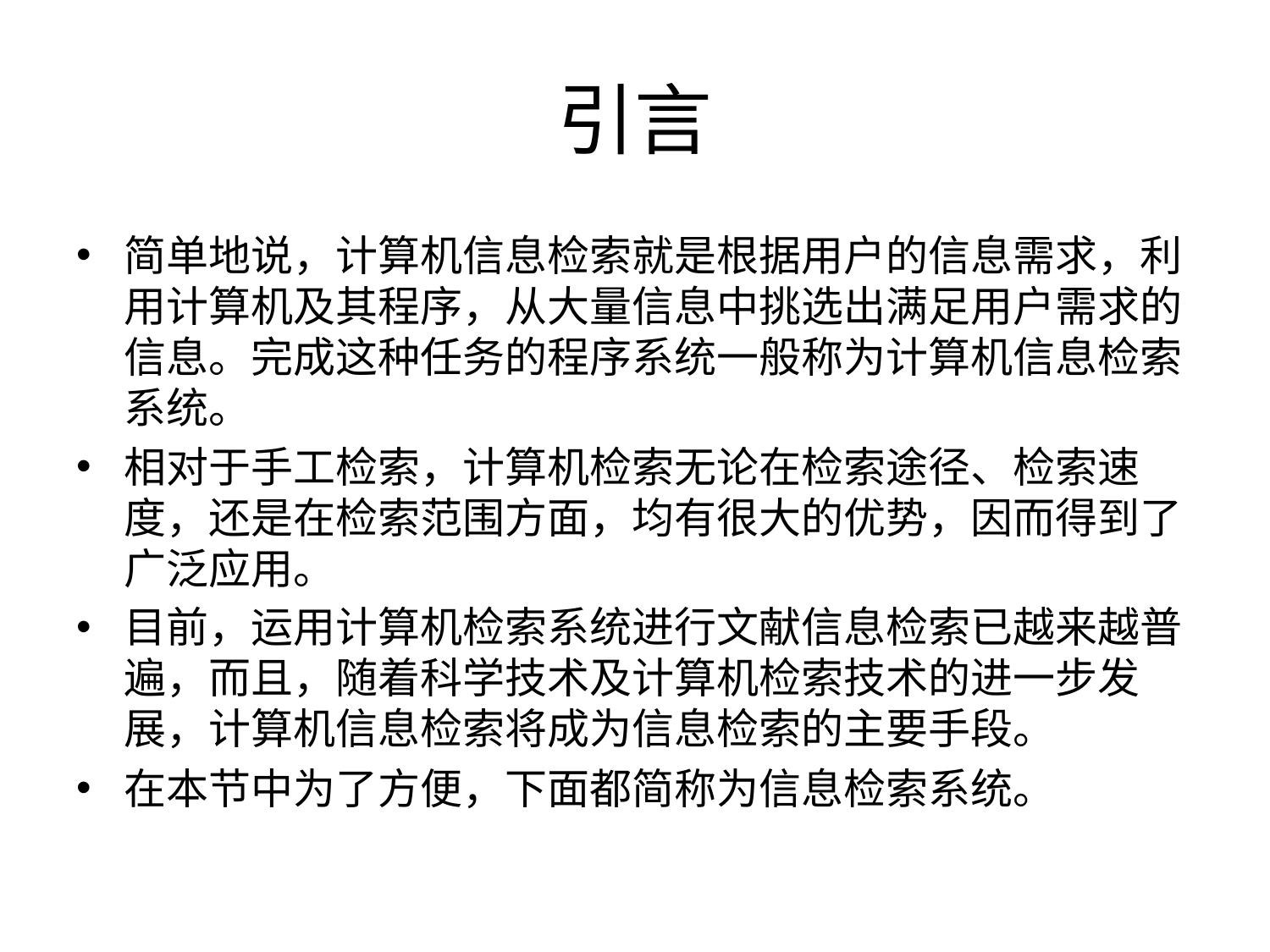

# 引言
简单地说，计算机信息检索就是根据用户的信息需求，利用计算机及其程序，从大量信息中挑选出满足用户需求的信息。完成这种任务的程序系统一般称为计算机信息检索系统。
相对于手工检索，计算机检索无论在检索途径、检索速度，还是在检索范围方面，均有很大的优势，因而得到了广泛应用。
目前，运用计算机检索系统进行文献信息检索已越来越普遍，而且，随着科学技术及计算机检索技术的进一步发展，计算机信息检索将成为信息检索的主要手段。
在本节中为了方便，下面都简称为信息检索系统。